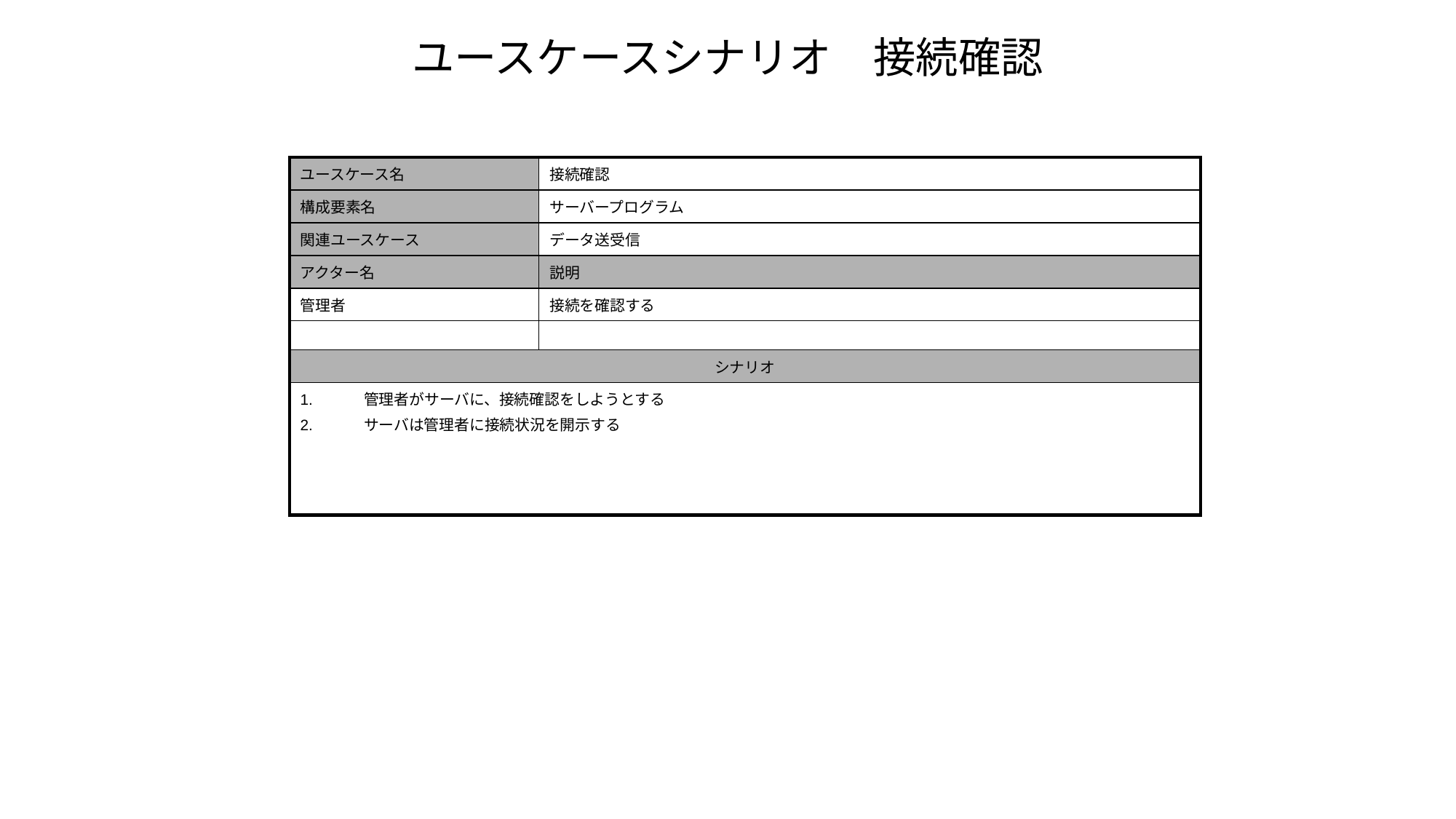

ユースケースシナリオ　接続確認
| ユースケース名 | 接続確認 |
| --- | --- |
| 構成要素名 | サーバープログラム |
| 関連ユースケース | データ送受信 |
| アクター名 | 説明 |
| 管理者 | 接続を確認する |
|  |  |
| シナリオ |  |
| 管理者がサーバに、接続確認をしようとする サーバは管理者に接続状況を開示する |  |